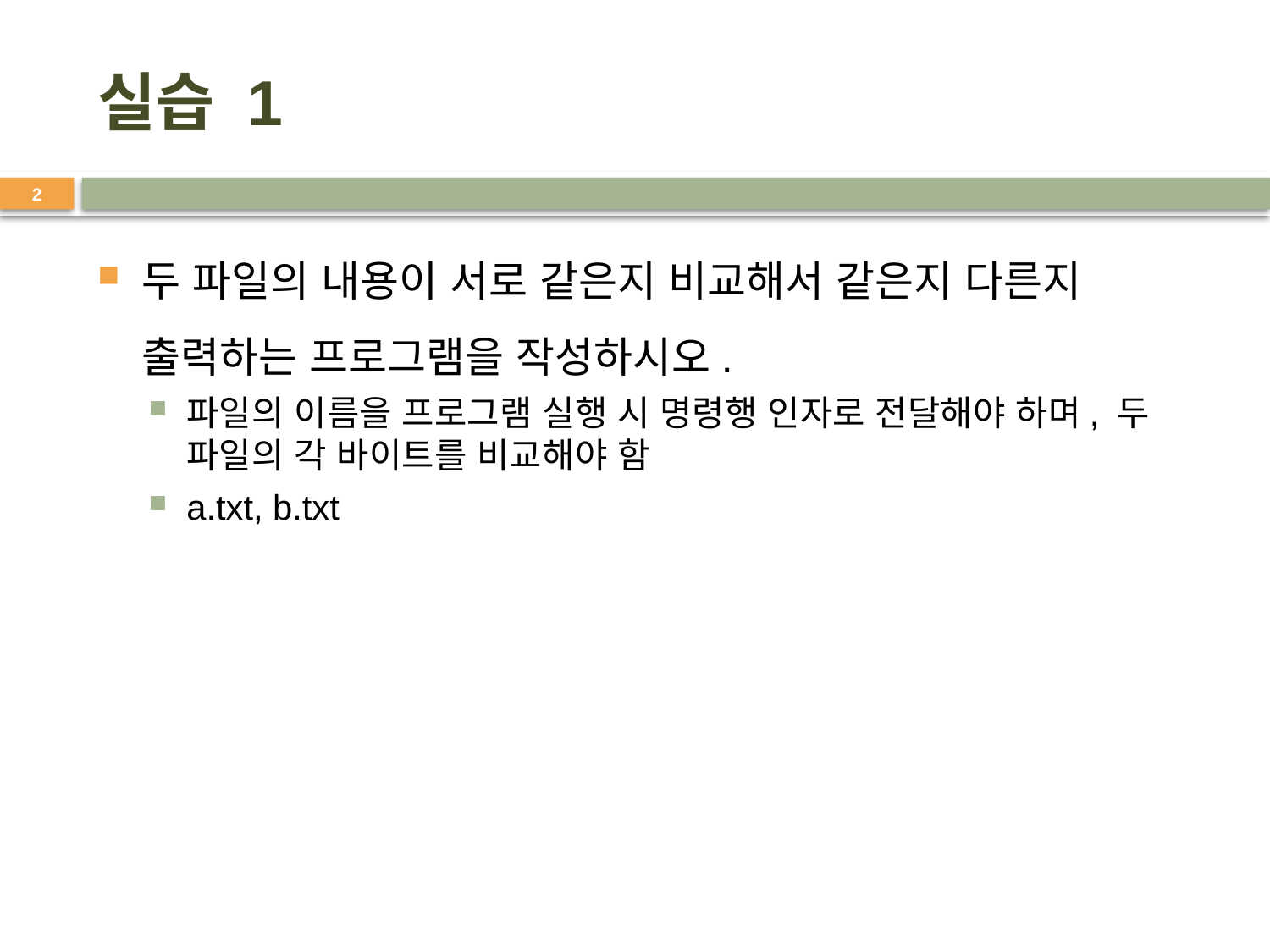

# 실습 1
2
두 파일의 내용이 서로 같은지 비교해서 같은지 다른지 출력하는 프로그램을 작성하시오.
파일의 이름을 프로그램 실행 시 명령행 인자로 전달해야 하며, 두 파일의 각 바이트를 비교해야 함
a.txt, b.txt